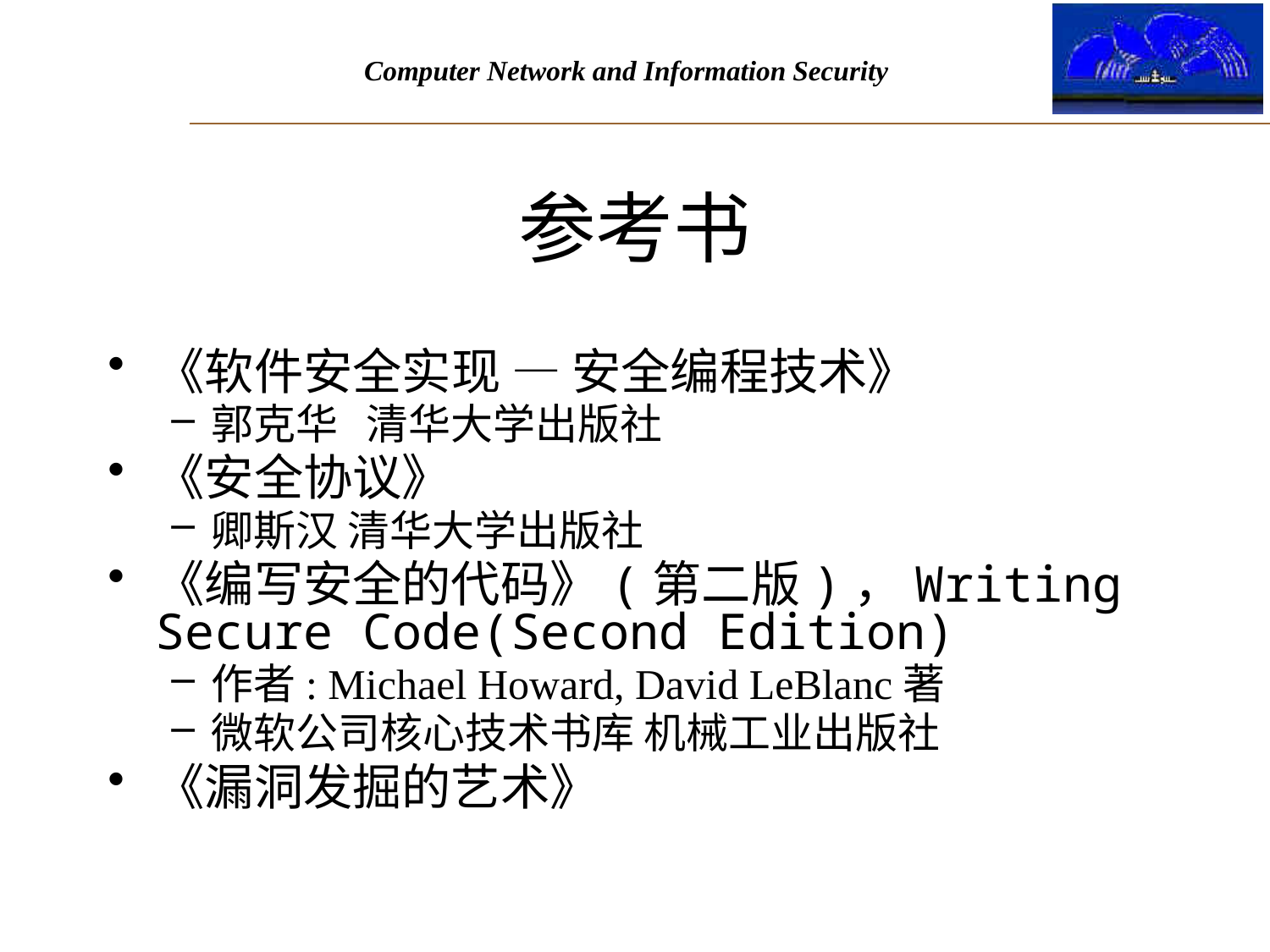

# 参考书

《软件安全实现 — 安全编程技术》
郭克华   清华大学出版社
《安全协议》
卿斯汉 清华大学出版社
《编写安全的代码》(第二版)，Writing Secure Code(Second Edition)
作者: Michael Howard, David LeBlanc著
微软公司核心技术书库 机械工业出版社
《漏洞发掘的艺术》